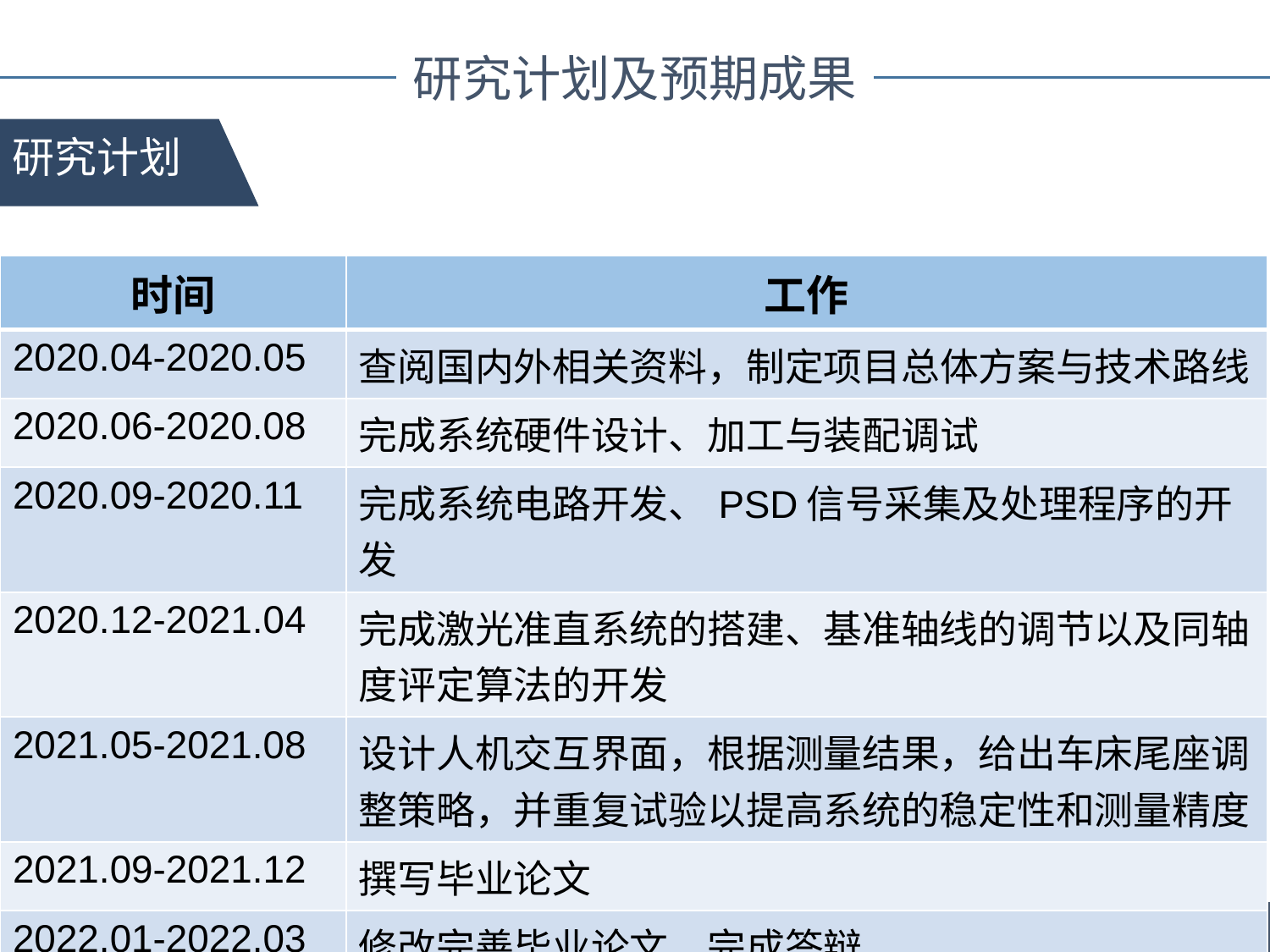

研究计划及预期成果

研究计划
| 时间 | 工作 |
| --- | --- |
| 2020.04-2020.05 | 查阅国内外相关资料，制定项目总体方案与技术路线 |
| 2020.06-2020.08 | 完成系统硬件设计、加工与装配调试 |
| 2020.09-2020.11 | 完成系统电路开发、PSD信号采集及处理程序的开发 |
| 2020.12-2021.04 | 完成激光准直系统的搭建、基准轴线的调节以及同轴度评定算法的开发 |
| 2021.05-2021.08 | 设计人机交互界面，根据测量结果，给出车床尾座调整策略，并重复试验以提高系统的稳定性和测量精度 |
| 2021.09-2021.12 | 撰写毕业论文 |
| 2022.01-2022.03 | 修改完善毕业论文，完成答辩 |